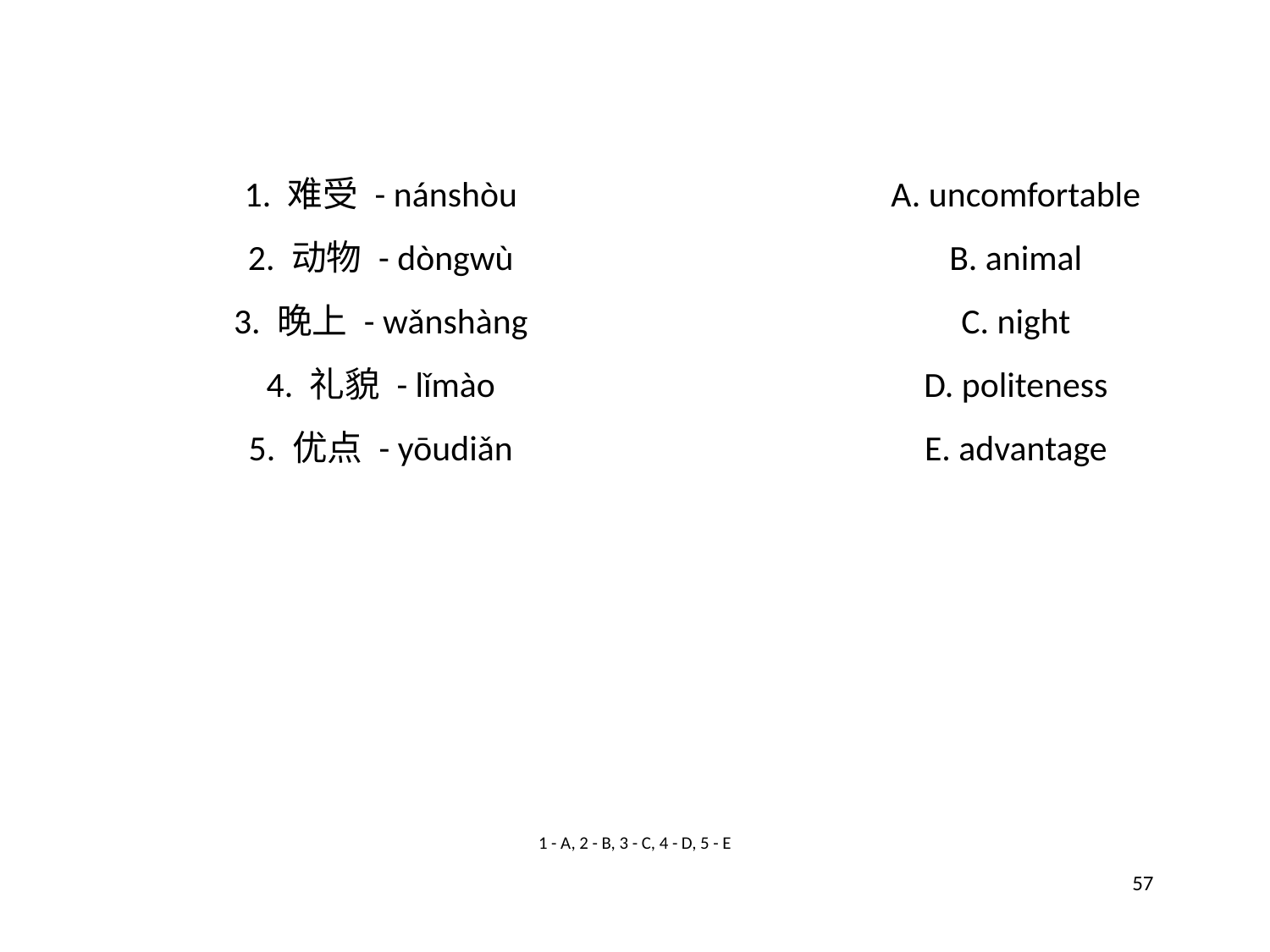

1. 难受 - nánshòu

A. uncomfortable

2. 动物 - dòngwù

B. animal

3. 晚上 - wǎnshàng

C. night

4. 礼貌 - lǐmào

D. politeness

5. 优点 - yōudiǎn

E. advantage
1 - A, 2 - B, 3 - C, 4 - D, 5 - E

57